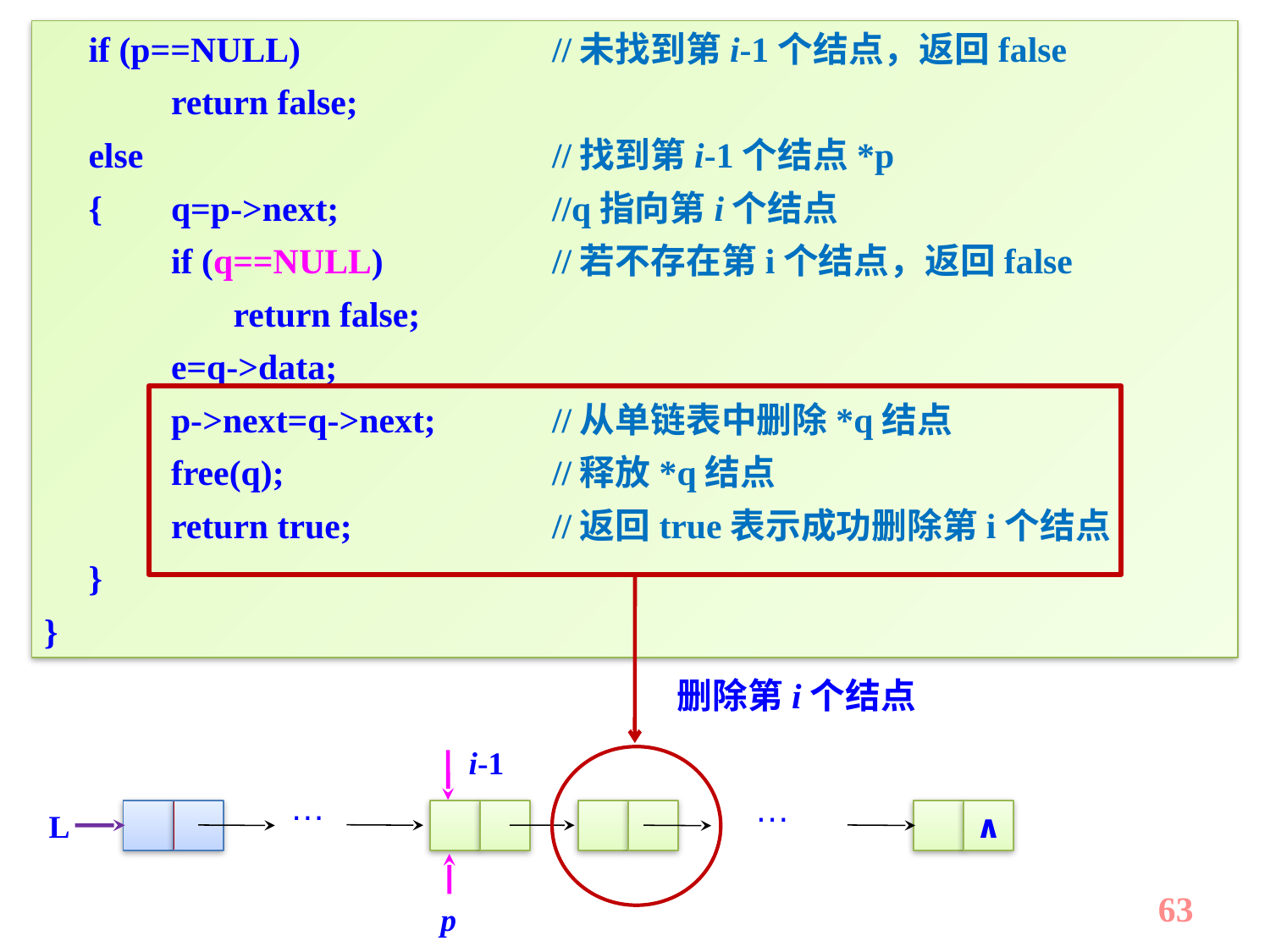

if (p==NULL)		//未找到第i-1个结点，返回false
	return false;
     else				//找到第i-1个结点*p
     {	q=p->next;		//q指向第i个结点
	if (q==NULL)		//若不存在第i个结点，返回false
	       return false;
	e=q->data;
	p->next=q->next;	//从单链表中删除*q结点
	free(q);			//释放*q结点
	return true;		//返回true表示成功删除第i个结点
     }
}

删除第i个结点
i-1

…
…
L

∧

p
63